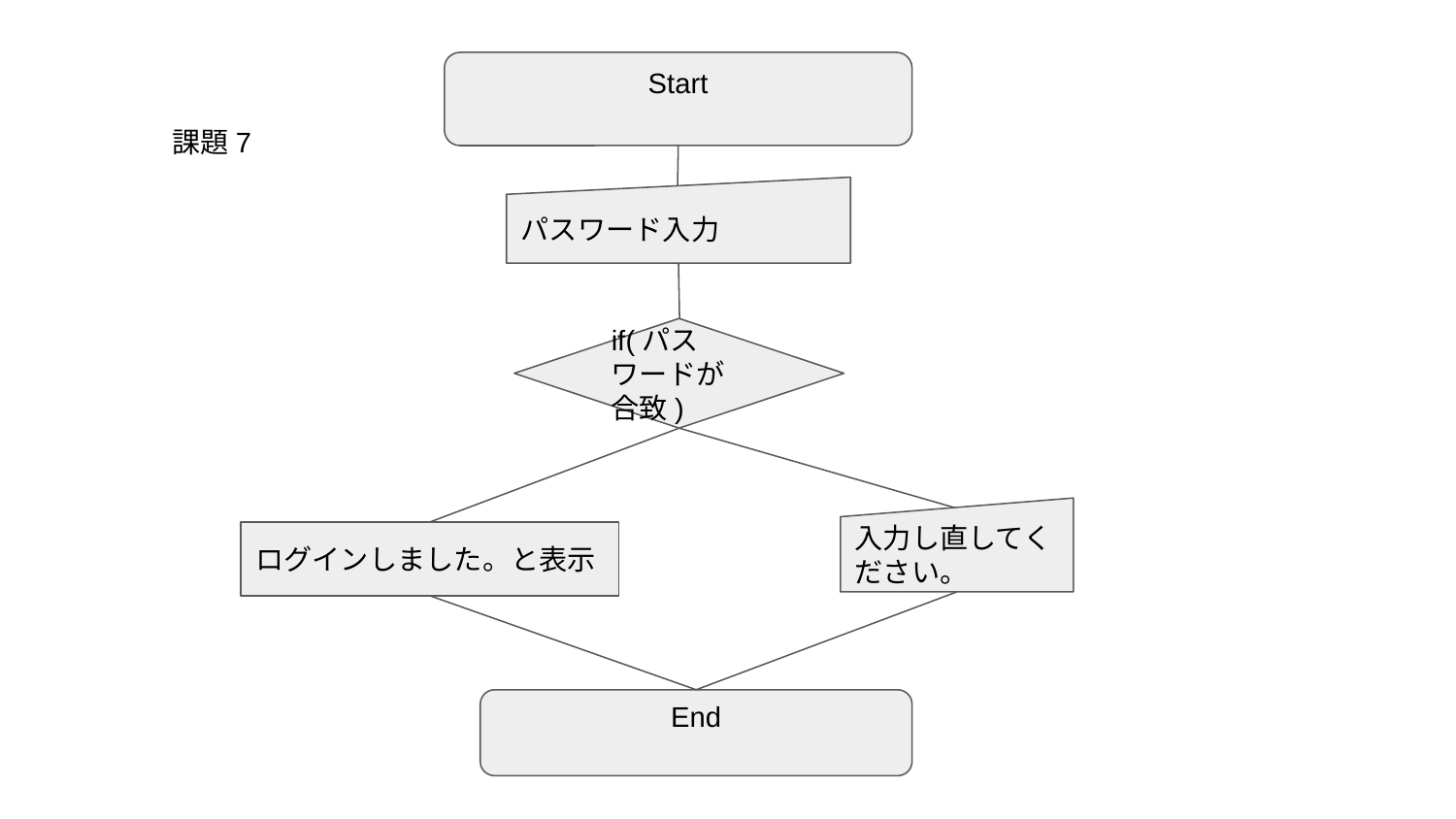

Start

課題7

パスワード入力
if(パスワードが合致)
入力し直してください。
ログインしました。と表示
End